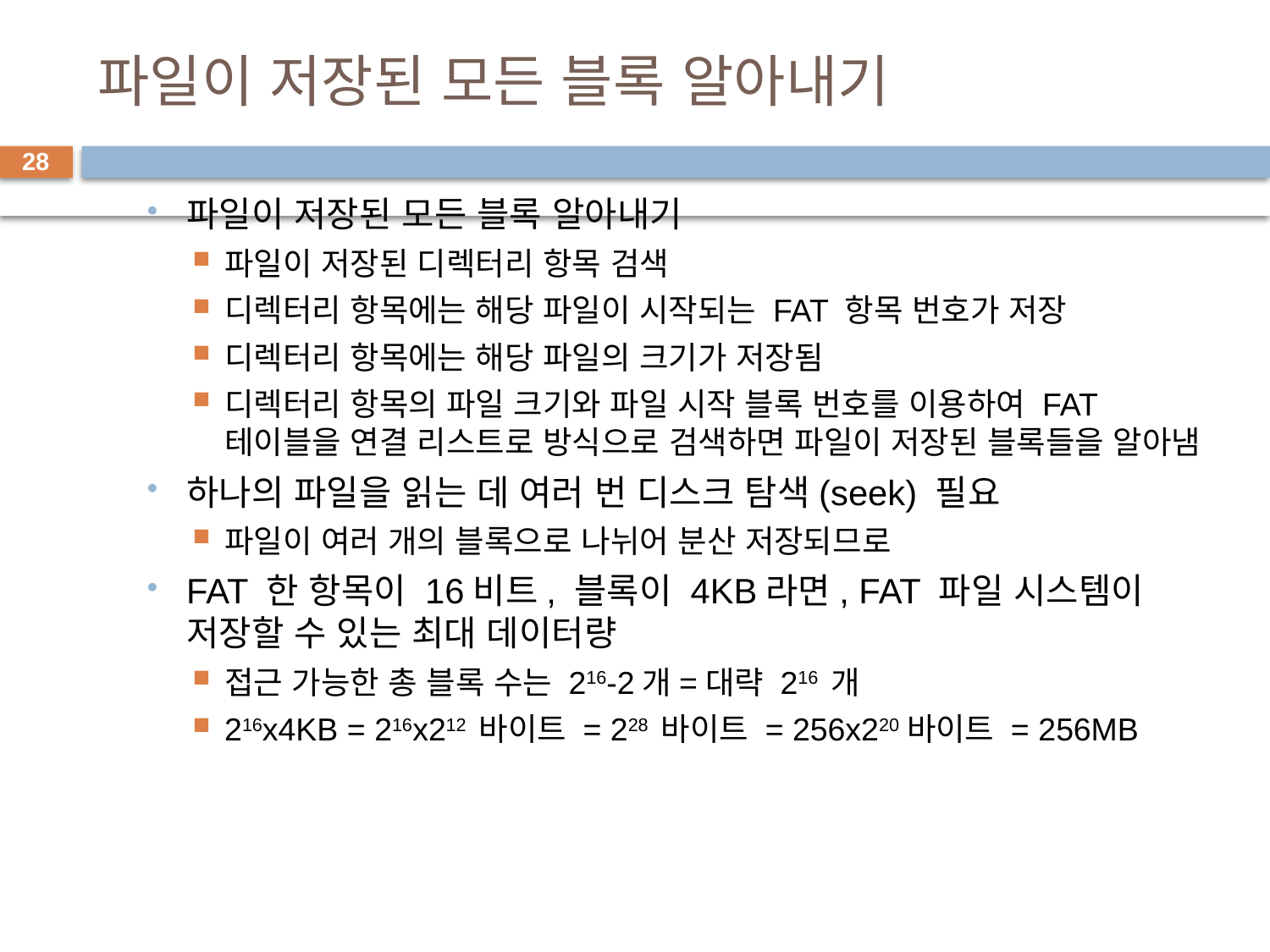

# 파일이 저장된 모든 블록 알아내기
28
파일이 저장된 모든 블록 알아내기
파일이 저장된 디렉터리 항목 검색
디렉터리 항목에는 해당 파일이 시작되는 FAT 항목 번호가 저장
디렉터리 항목에는 해당 파일의 크기가 저장됨
디렉터리 항목의 파일 크기와 파일 시작 블록 번호를 이용하여 FAT 테이블을 연결 리스트로 방식으로 검색하면 파일이 저장된 블록들을 알아냄
하나의 파일을 읽는 데 여러 번 디스크 탐색(seek) 필요
파일이 여러 개의 블록으로 나뉘어 분산 저장되므로
FAT 한 항목이 16비트, 블록이 4KB라면, FAT 파일 시스템이 저장할 수 있는 최대 데이터량
접근 가능한 총 블록 수는 216-2개=대략 216 개
216x4KB = 216x212 바이트 = 228 바이트 = 256x220바이트 = 256MB